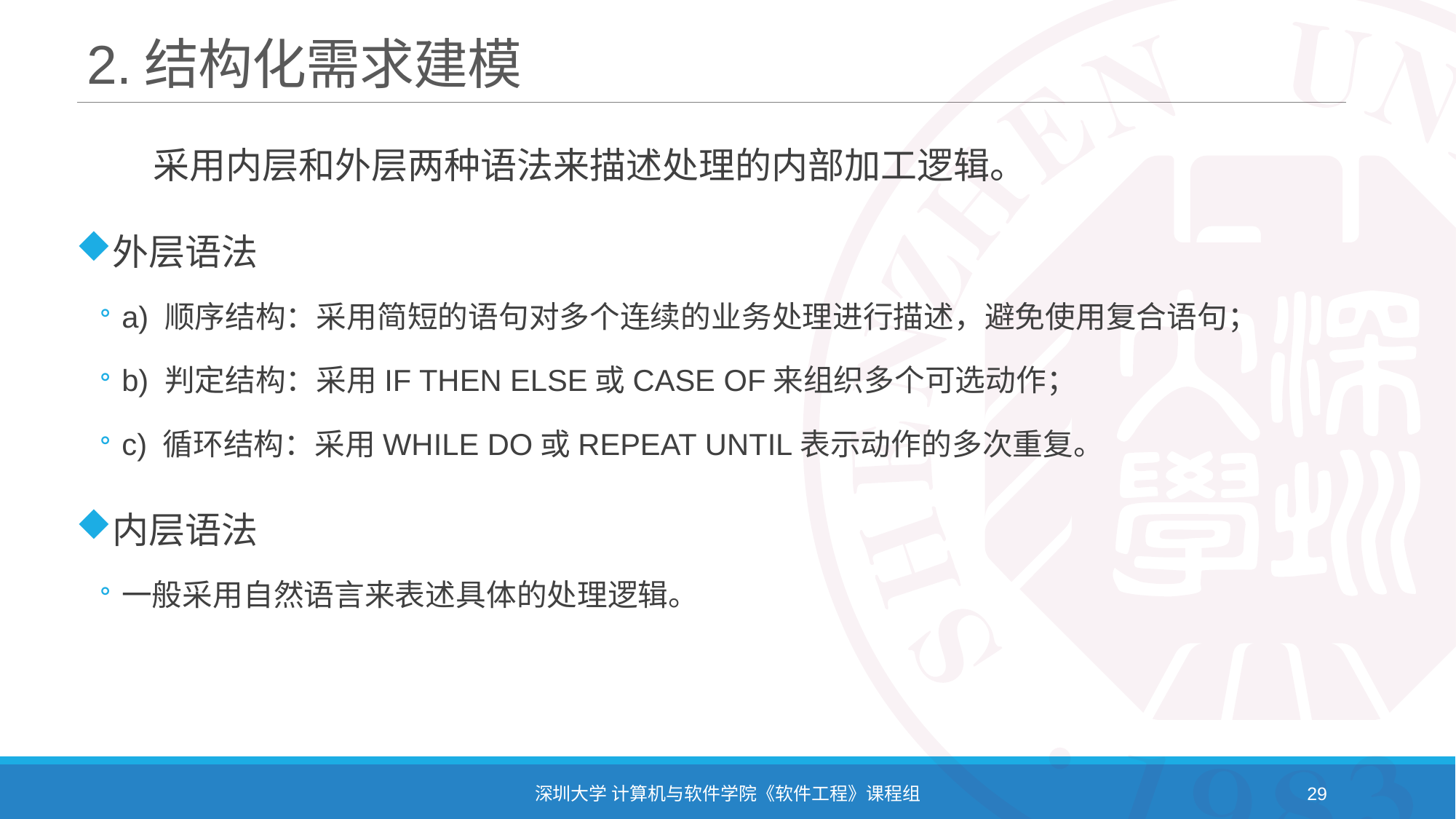

# 2.结构化需求建模
       采用内层和外层两种语法来描述处理的内部加工逻辑。
外层语法
a) 顺序结构：采用简短的语句对多个连续的业务处理进行描述，避免使用复合语句；
b) 判定结构：采用IF THEN ELSE或CASE OF来组织多个可选动作；
c) 循环结构：采用WHILE DO或REPEAT UNTIL表示动作的多次重复。
内层语法
一般采用自然语言来表述具体的处理逻辑。
深圳大学 计算机与软件学院《软件工程》课程组
29